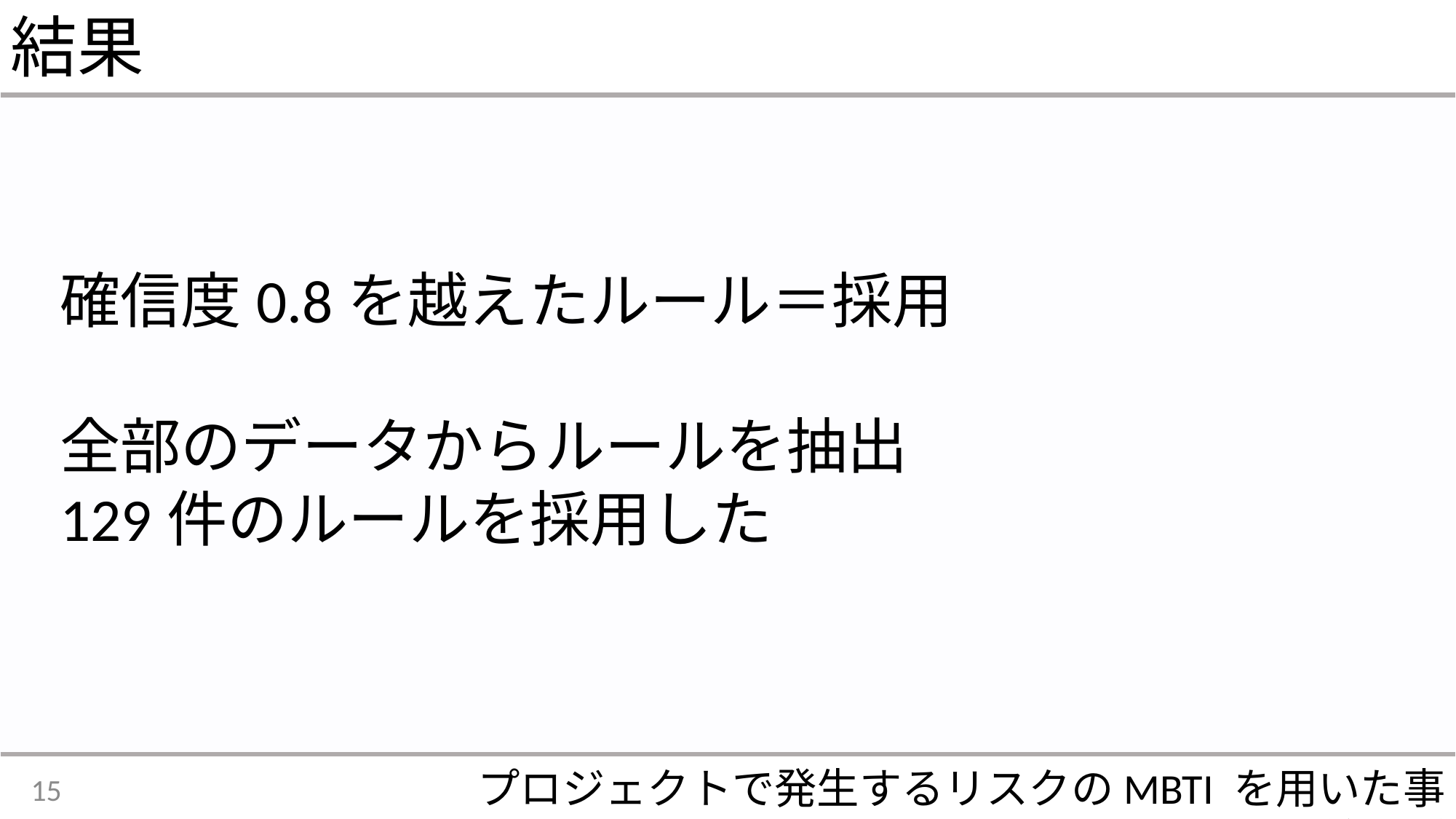

結果

確信度0.8を越えたルール＝採用
全部のデータからルールを抽出
129件のルールを採用した
プロジェクトで発生するリスクのMBTI を用いた事前予測
15